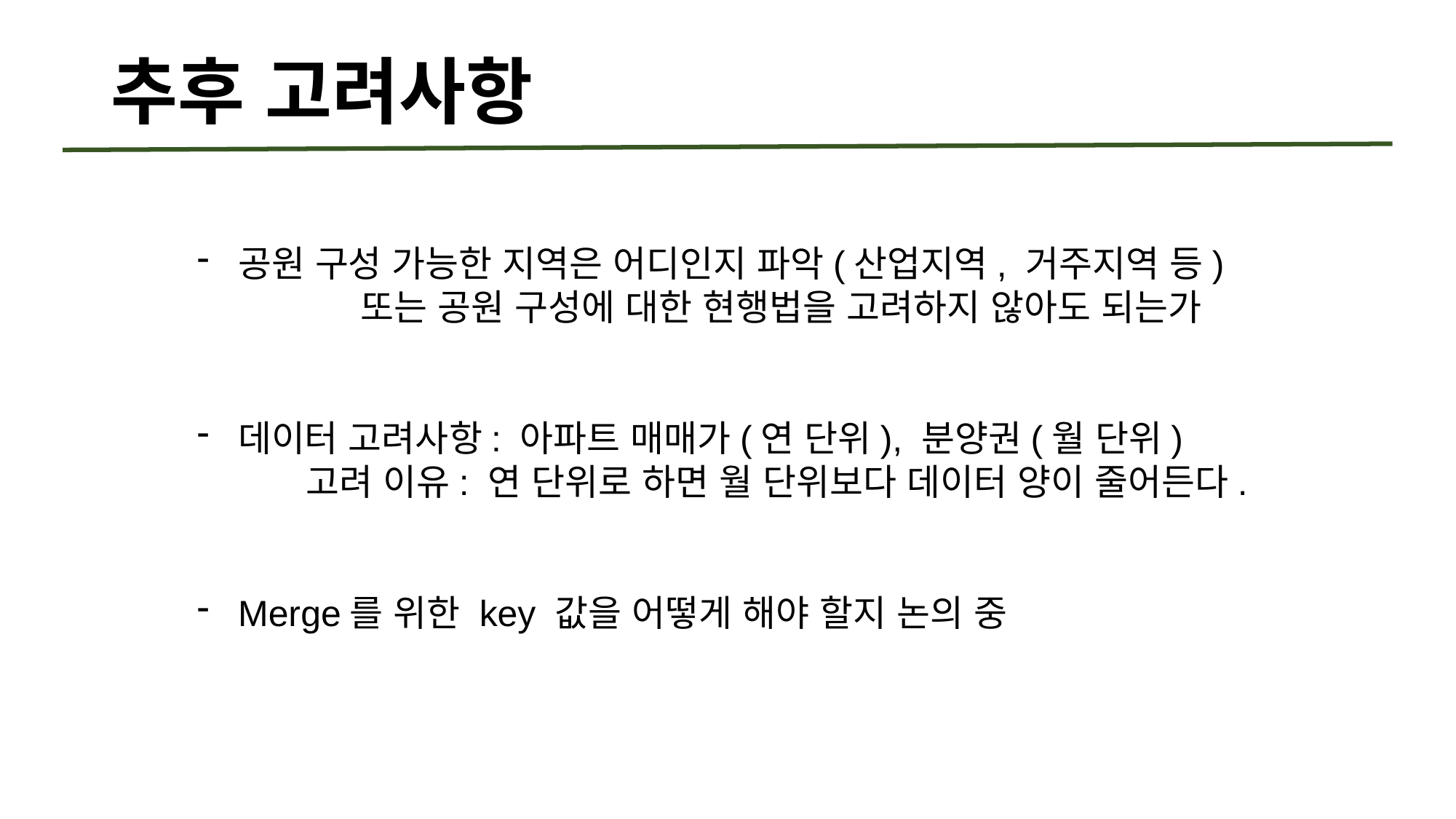

# 추후 고려사항
공원 구성 가능한 지역은 어디인지 파악(산업지역, 거주지역 등)
	또는 공원 구성에 대한 현행법을 고려하지 않아도 되는가

데이터 고려사항: 아파트 매매가(연 단위), 분양권(월 단위)
	고려 이유: 연 단위로 하면 월 단위보다 데이터 양이 줄어든다.

Merge를 위한 key 값을 어떻게 해야 할지 논의 중